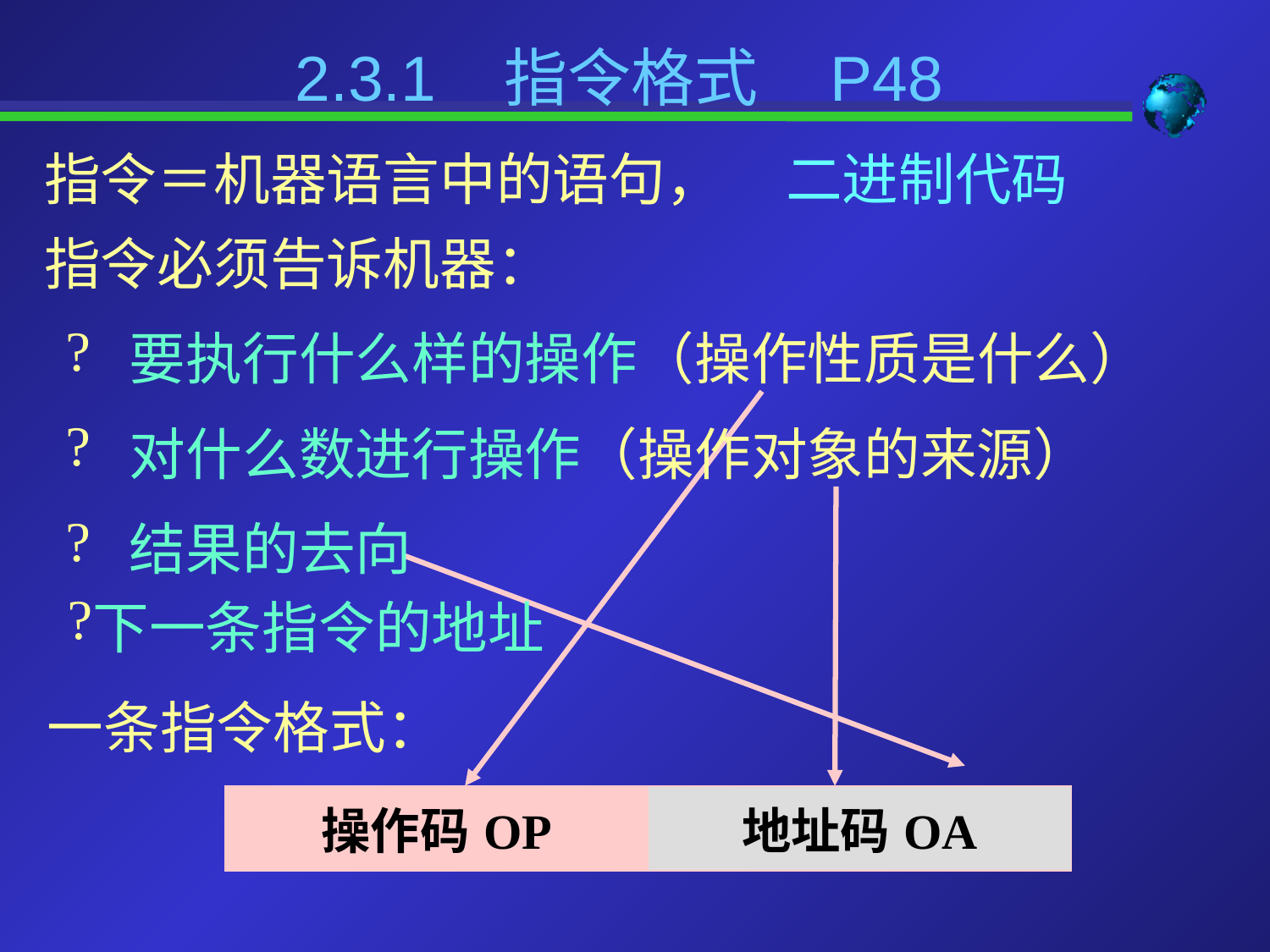

2.3.1   指令格式    P48
指令＝机器语言中的语句，     二进制代码
指令必须告诉机器：
  要执行什么样的操作（操作性质是什么）

  对什么数进行操作（操作对象的来源）

  结果的去向

下一条指令的地址

一条指令格式：

| 操作码OP | 地址码OA |
| --- | --- |
3